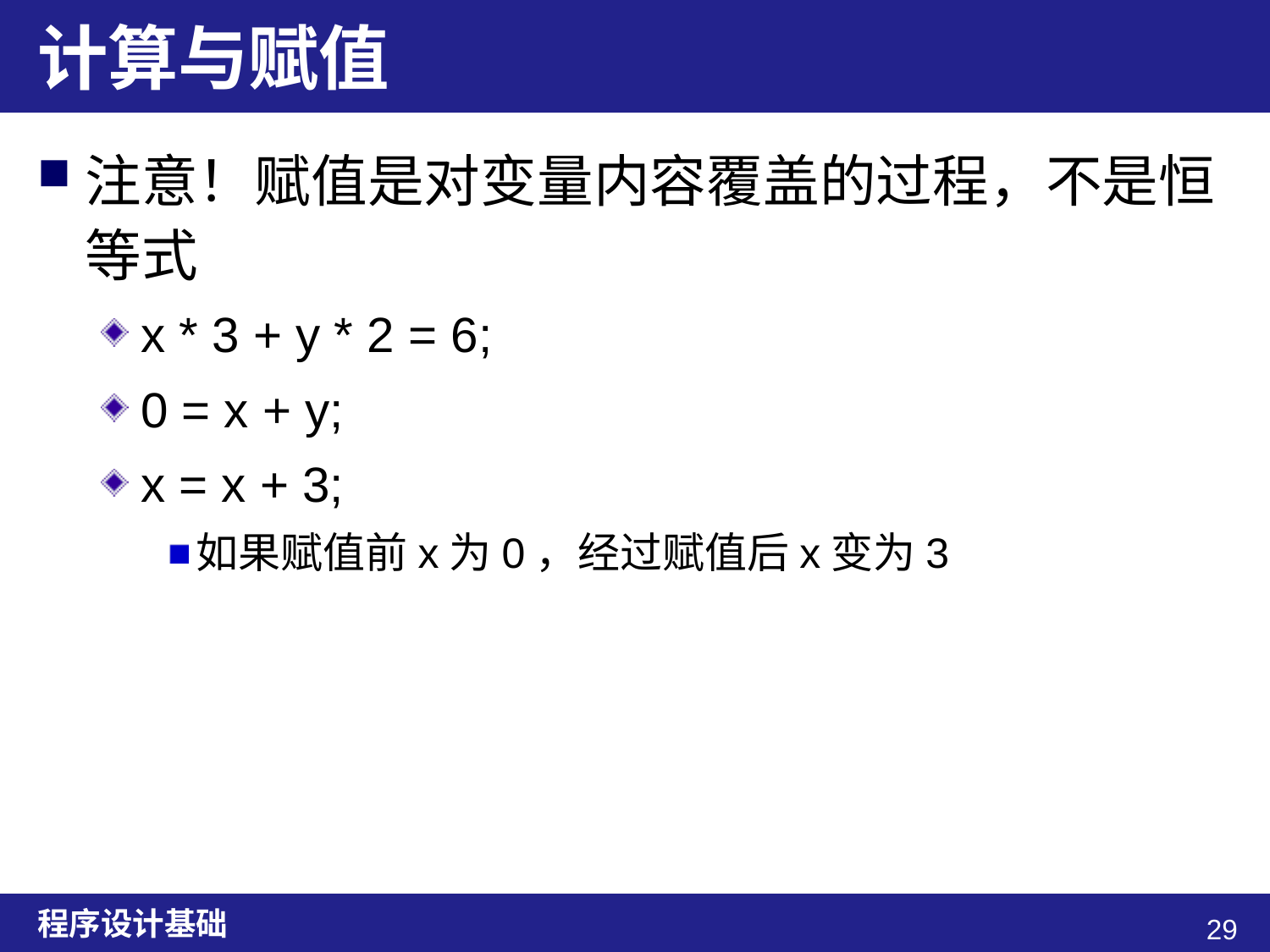

# 计算与赋值
注意！赋值是对变量内容覆盖的过程，不是恒等式
x * 3 + y * 2 = 6;
0 = x + y;
x = x + 3;
如果赋值前x为0，经过赋值后x变为3